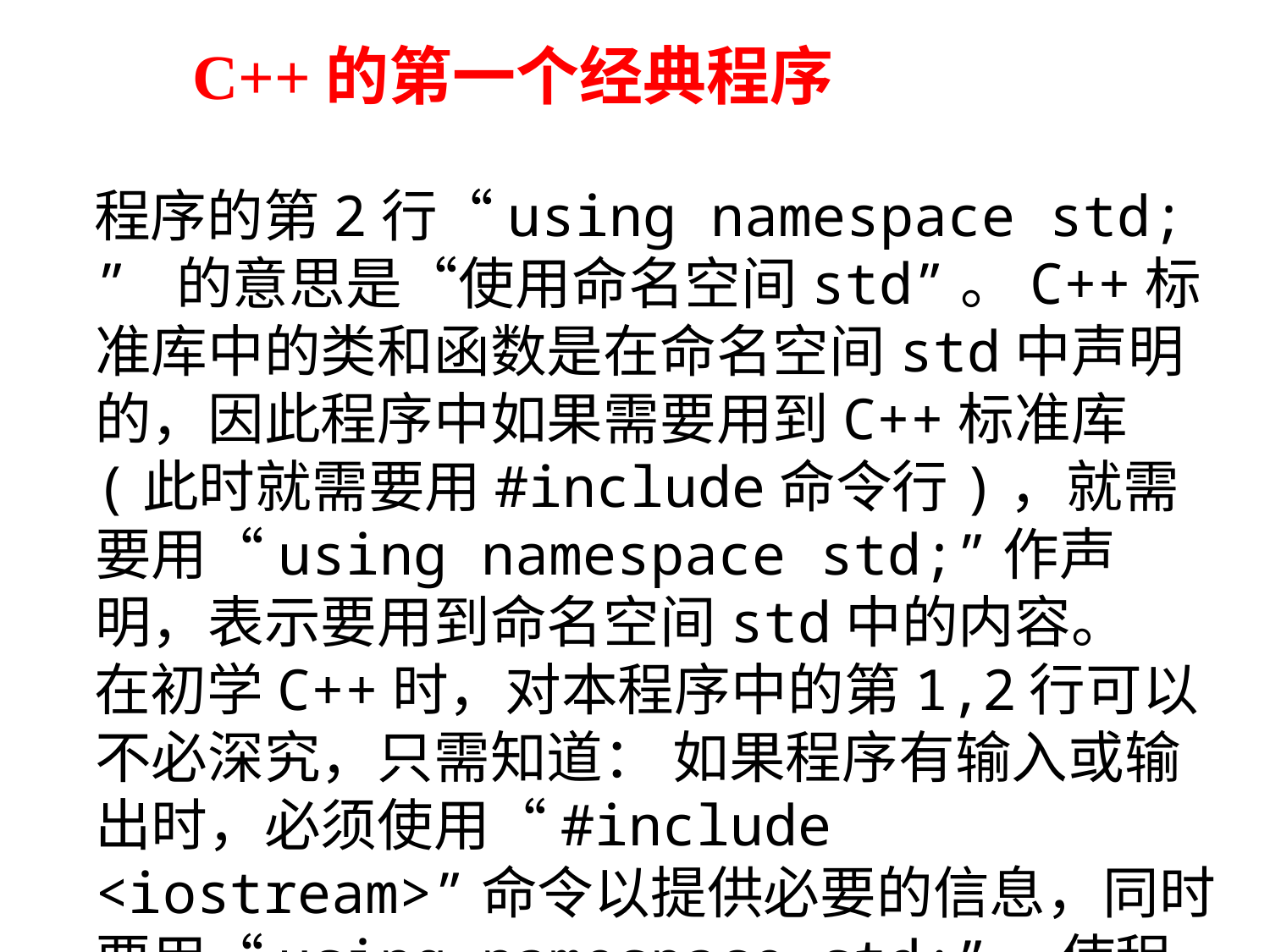

C++的第一个经典程序
程序的第2行“using namespace std; ” 的意思是“使用命名空间std”。C++标准库中的类和函数是在命名空间std中声明的，因此程序中如果需要用到C++标准库(此时就需要用#include命令行)，就需要用“using namespace std;”作声明，表示要用到命名空间std中的内容。
在初学C++时，对本程序中的第1,2行可以不必深究，只需知道： 如果程序有输入或输出时，必须使用“#include <iostream>”命令以提供必要的信息，同时要用“using namespace std;”，使程序能够使用这些信息，否则程序编译时将出错。